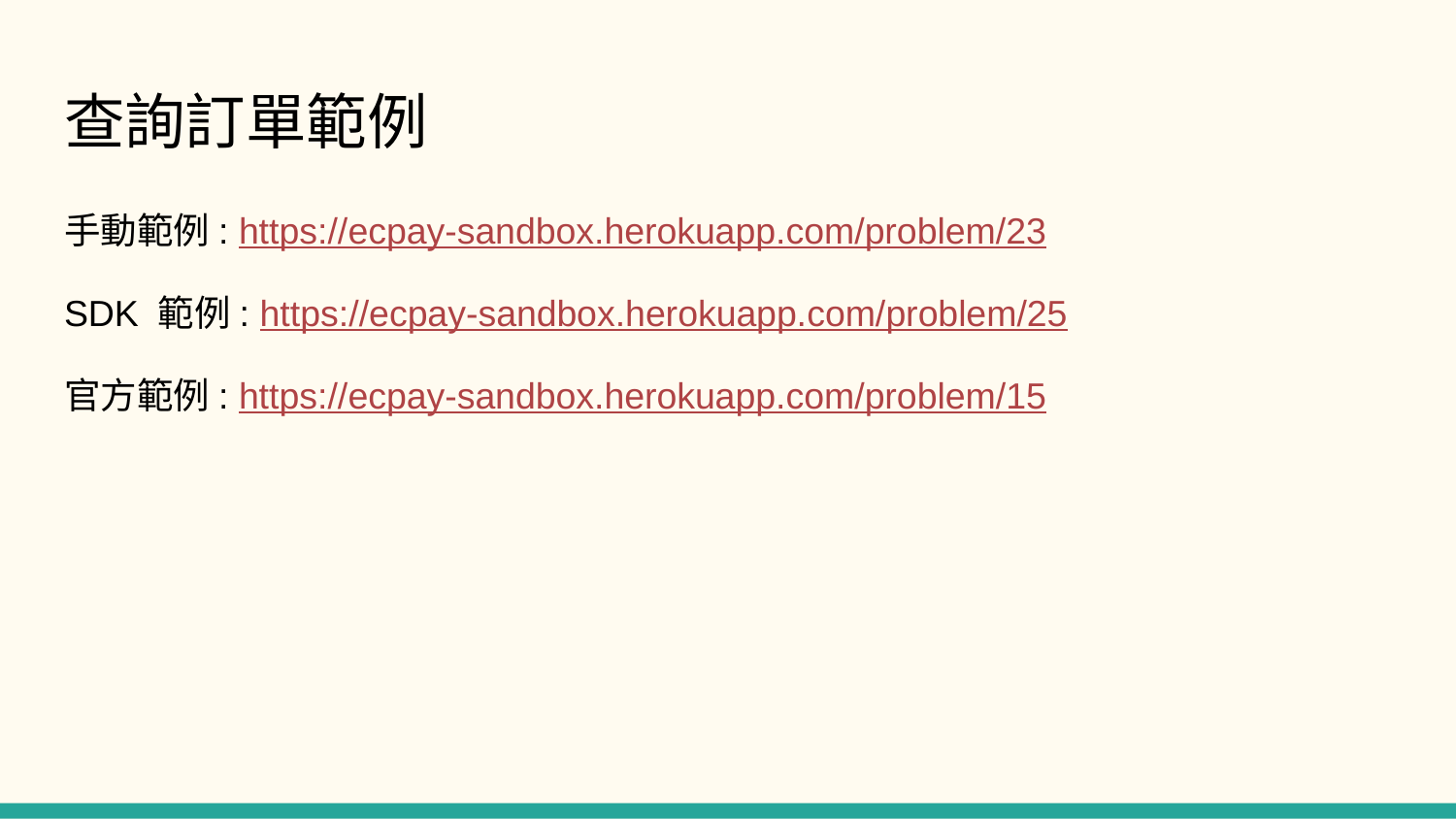

# 查詢訂單範例
手動範例: https://ecpay-sandbox.herokuapp.com/problem/23
SDK 範例: https://ecpay-sandbox.herokuapp.com/problem/25
官方範例: https://ecpay-sandbox.herokuapp.com/problem/15